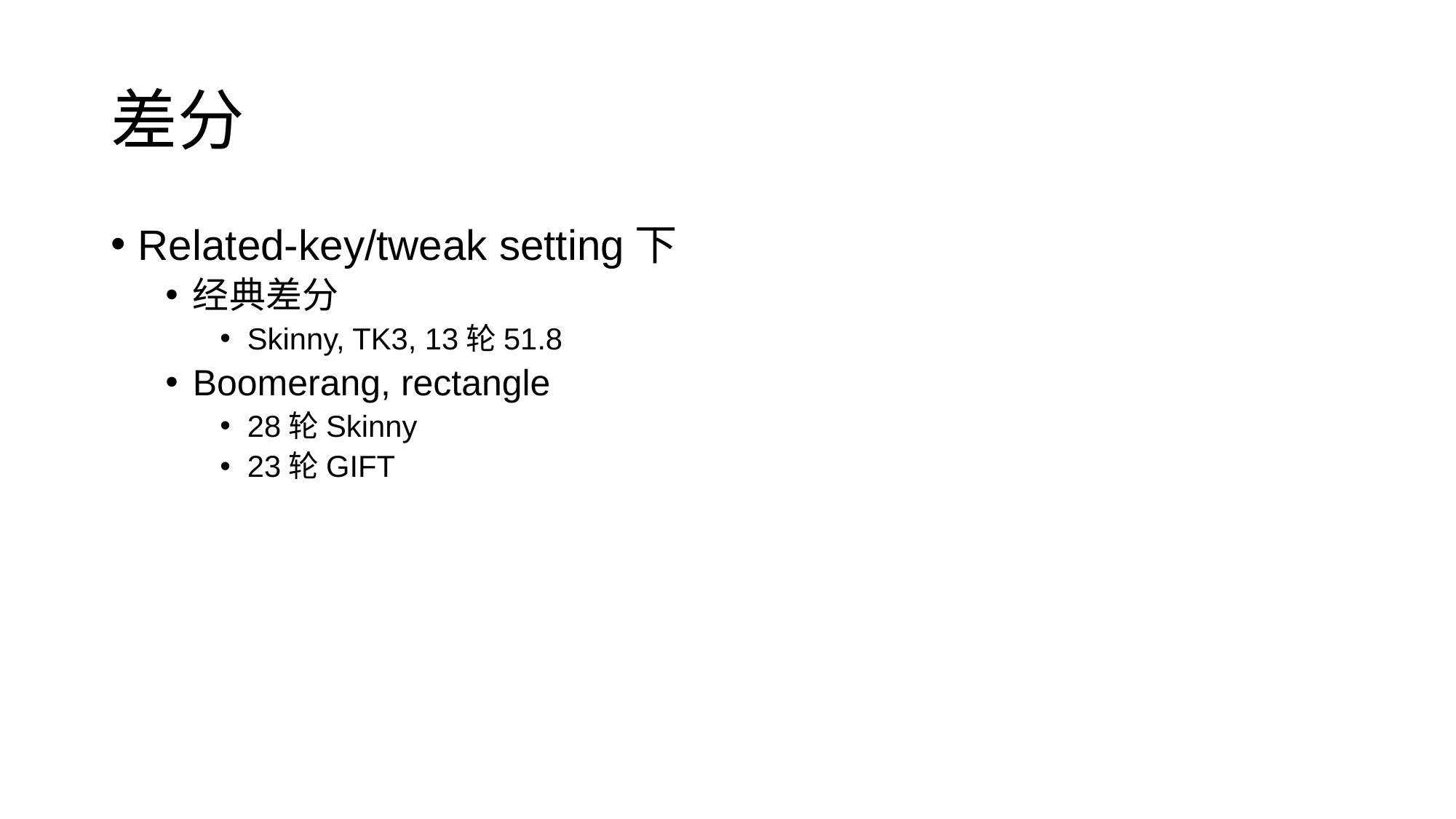

# 差分
Related-key/tweak setting下
经典差分
Skinny, TK3, 13轮51.8
Boomerang, rectangle
28轮Skinny
23轮GIFT